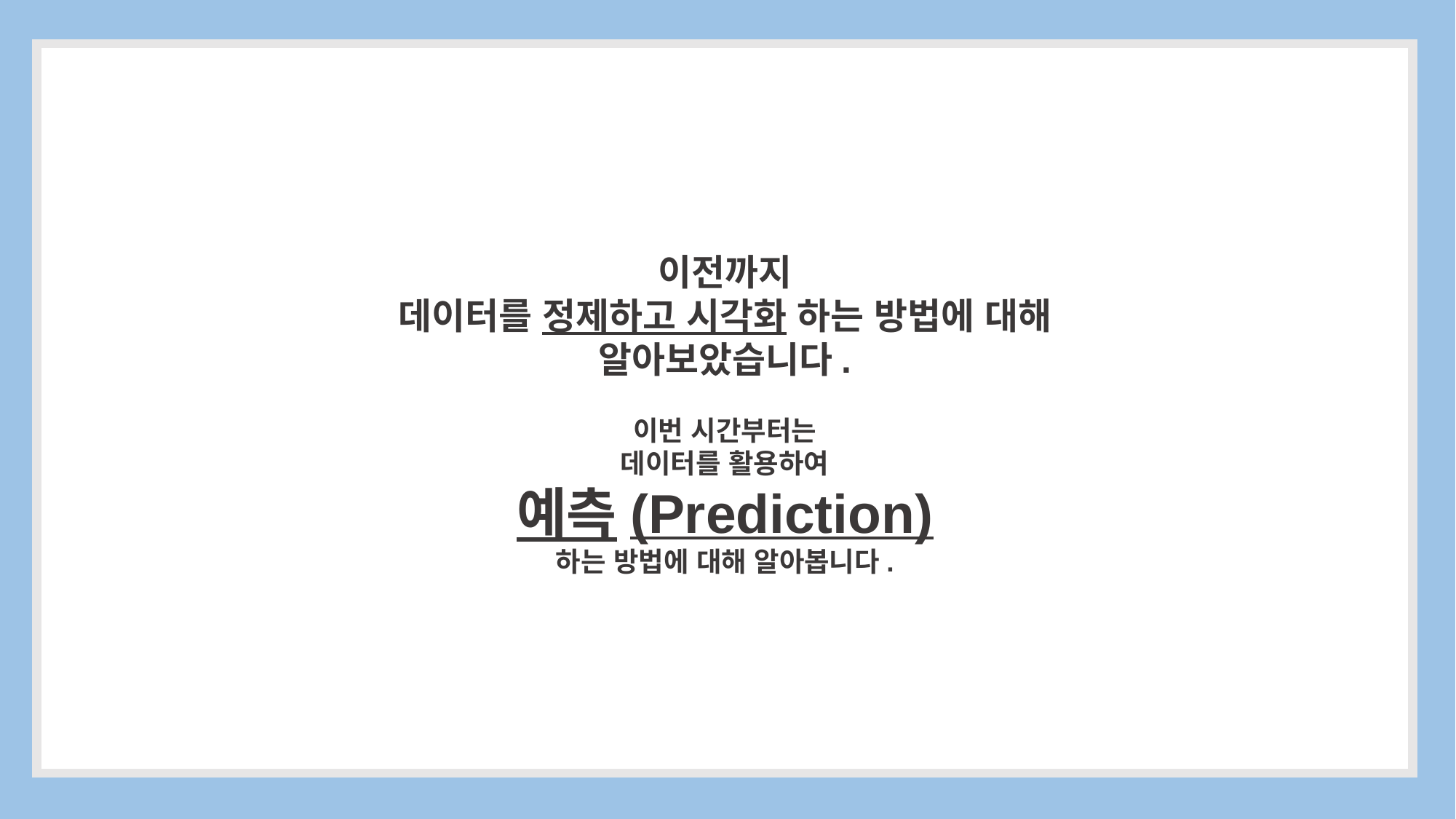

이전까지
데이터를 정제하고 시각화 하는 방법에 대해
알아보았습니다.

이번 시간부터는
데이터를 활용하여
예측(Prediction)
하는 방법에 대해 알아봅니다.